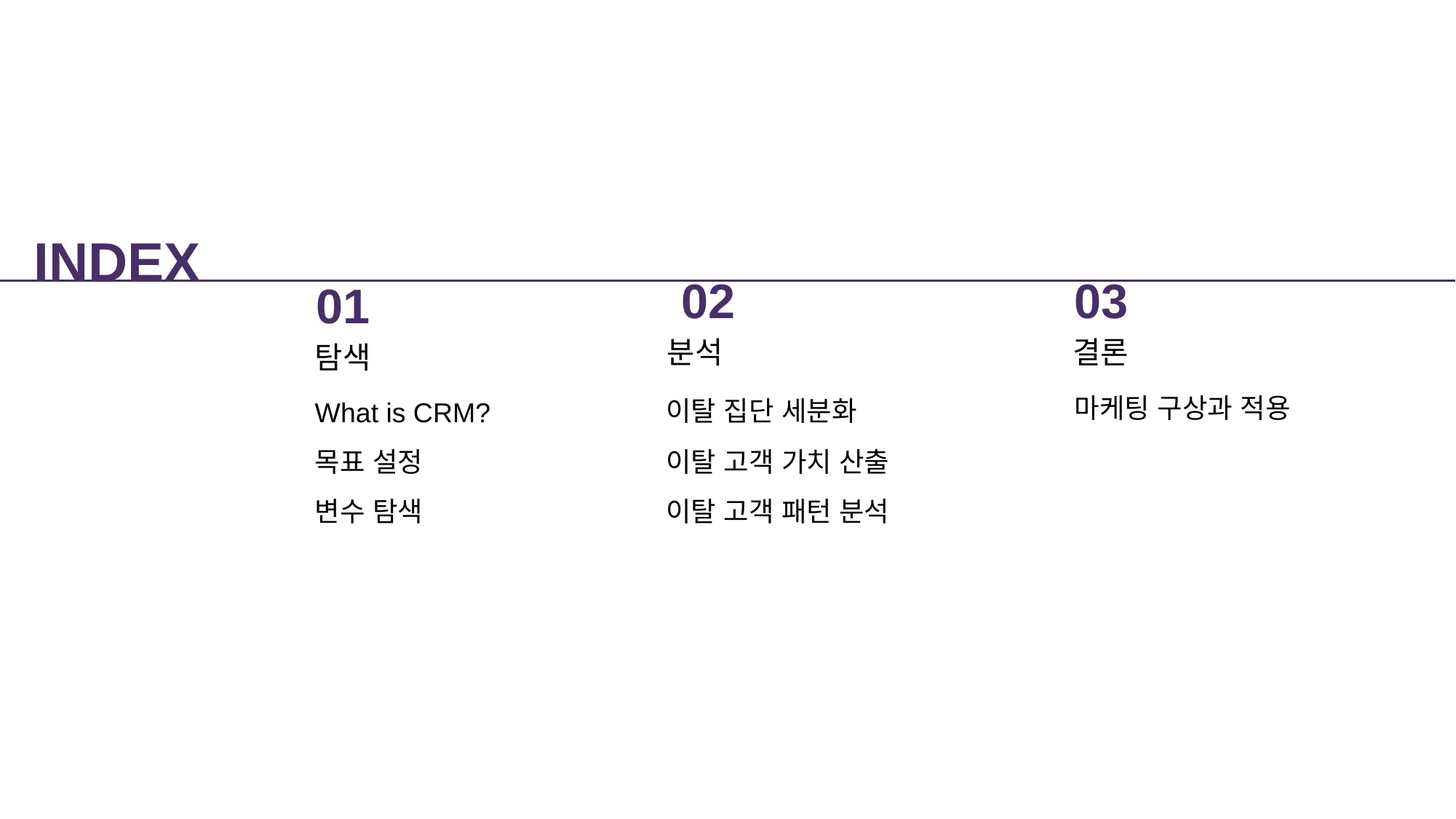

INDEX
02
분석
이탈 집단 세분화
이탈 고객 가치 산출
이탈 고객 패턴 분석
03
결론

마케팅 구상과 적용

01
탐색
What is CRM?
목표 설정
변수 탐색